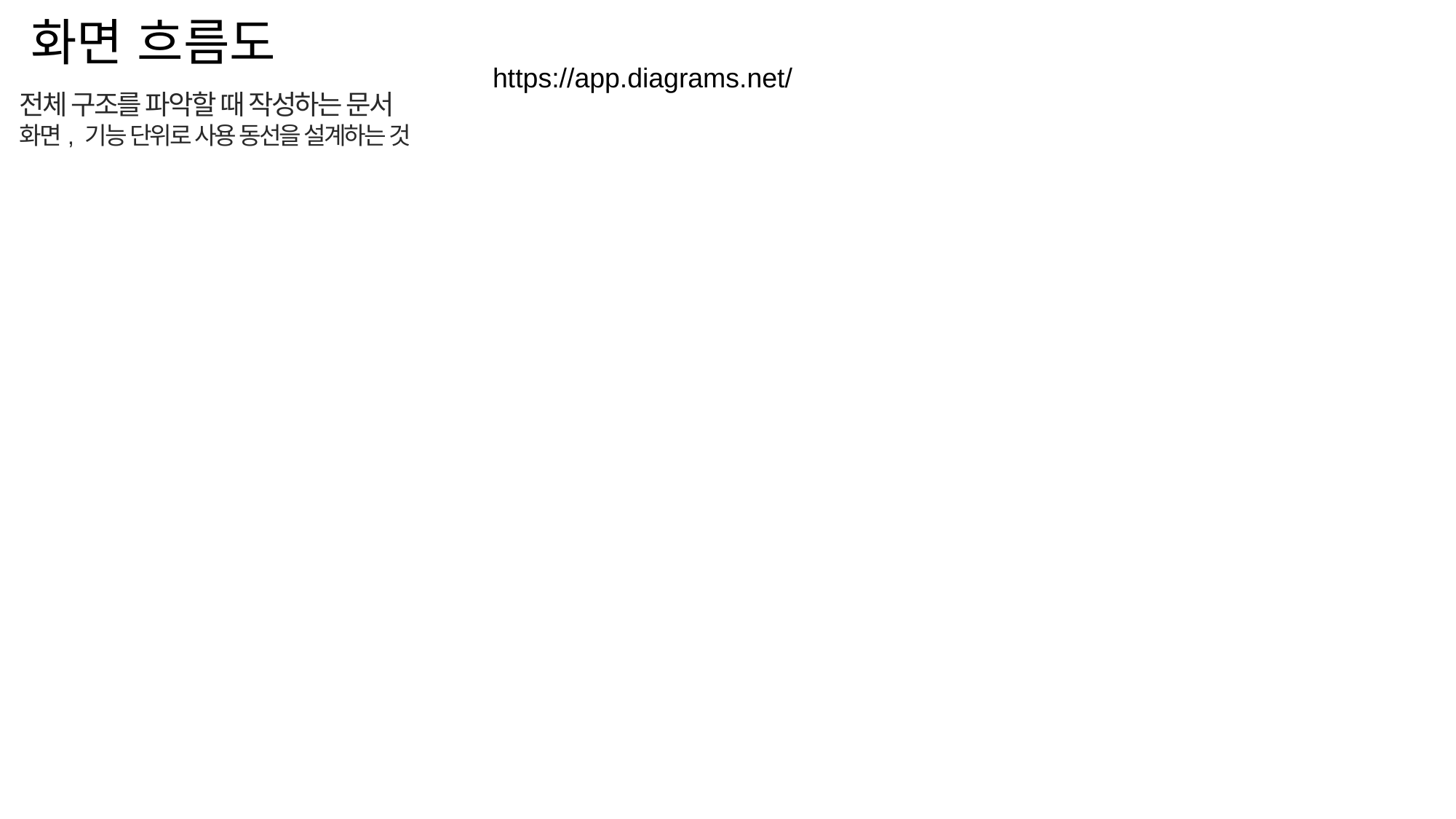

# 화면 흐름도
https://app.diagrams.net/
전체 구조를 파악할 때 작성하는 문서
화면, 기능 단위로 사용 동선을 설계하는 것